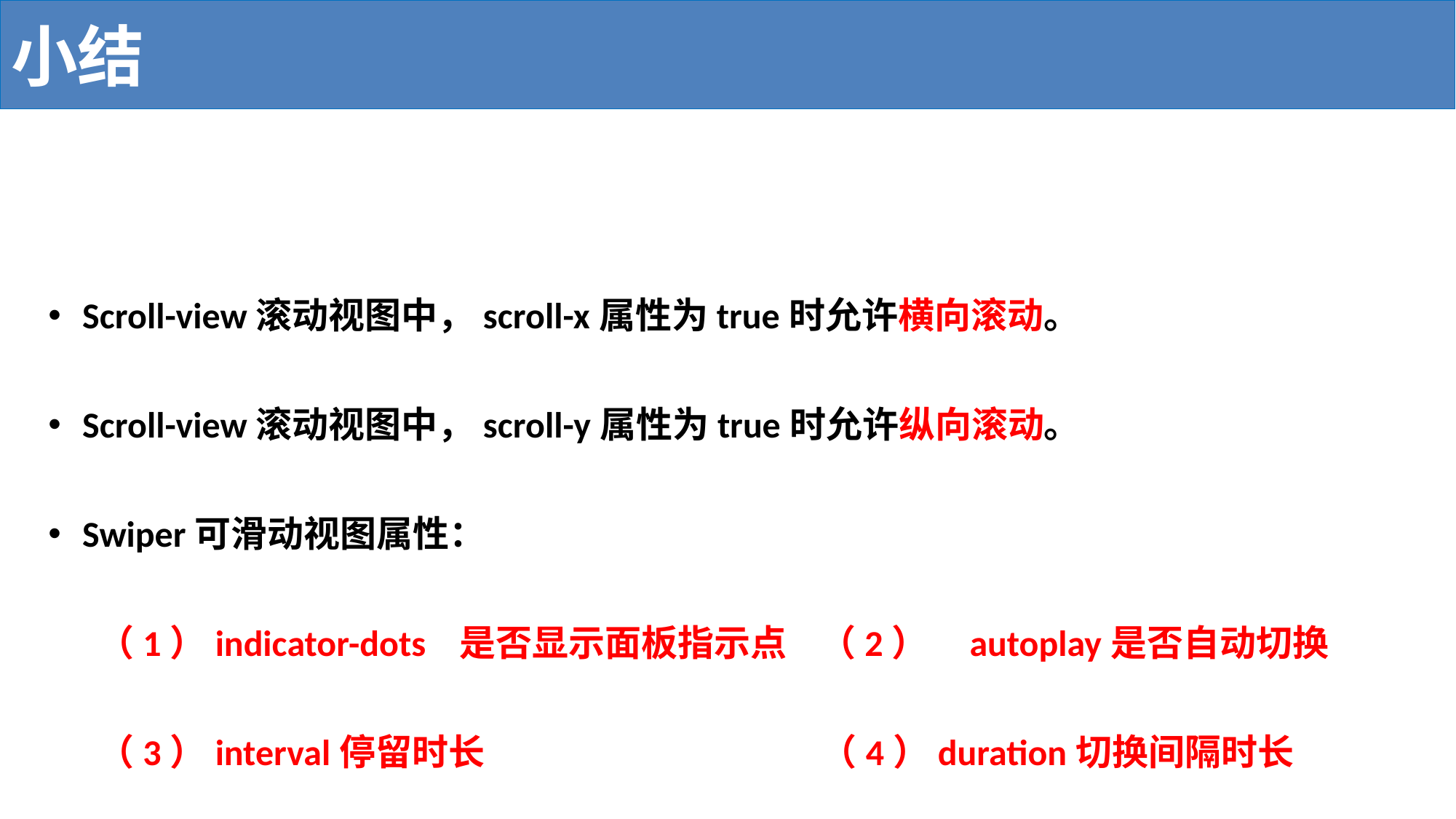

# 小结
Scroll-view滚动视图中，scroll-x属性为true时允许横向滚动。
Scroll-view滚动视图中，scroll-y属性为true时允许纵向滚动。
Swiper可滑动视图属性：
     （1）indicator-dots   是否显示面板指示点    （2）    autoplay是否自动切换
     （3）interval停留时长                                         （4）duration切换间隔时长